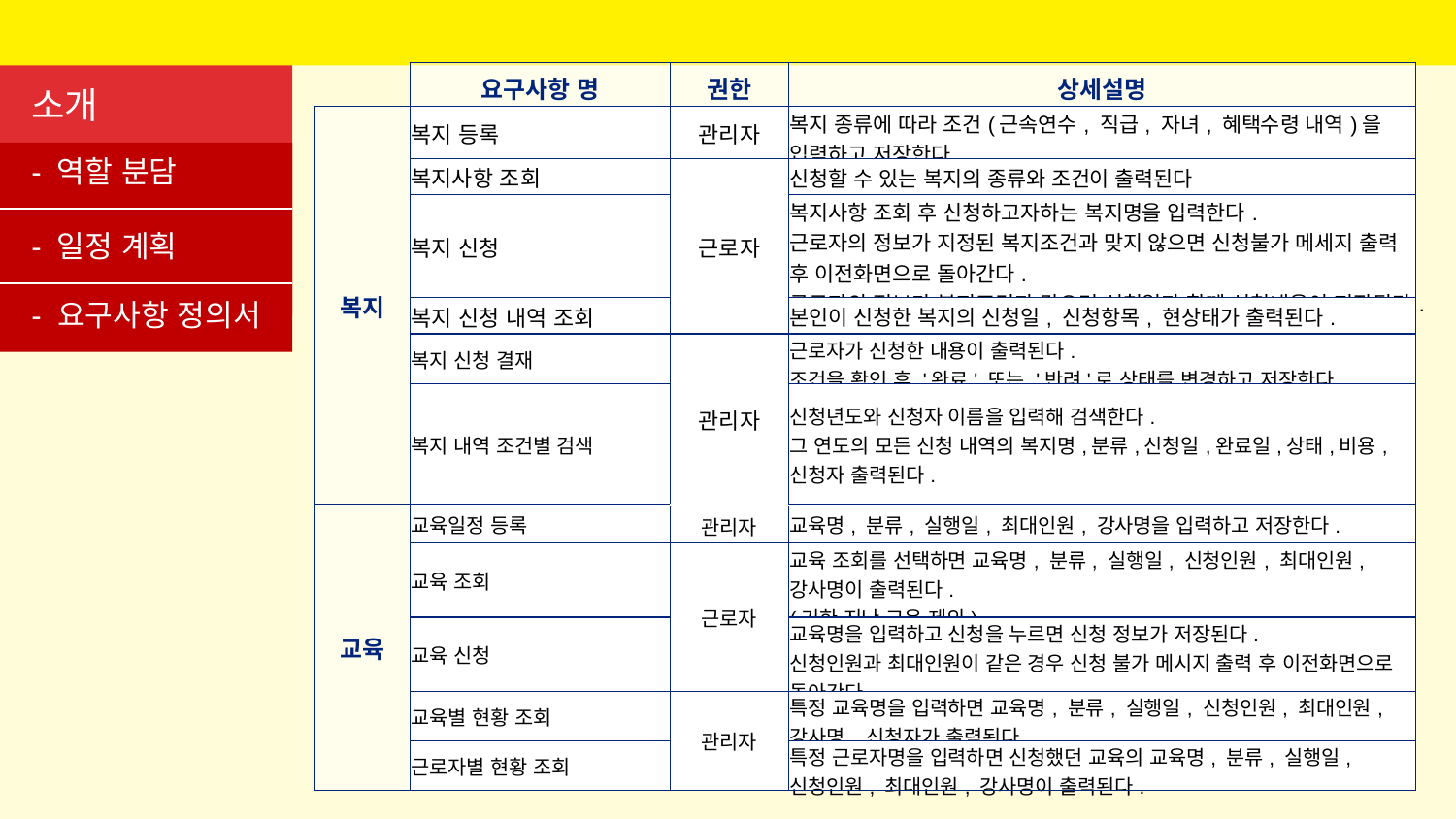

소개

- 역할 분담
- 일정 계획
- 요구사항 정의서
|  | 요구사항 명 | 권한 | 상세설명 |
| --- | --- | --- | --- |
| 복지 | 복지 등록 | 관리자 | 복지 종류에 따라 조건(근속연수, 직급, 자녀, 혜택수령 내역)을 입력하고 저장한다. |
|  | 복지사항 조회 | 근로자 | 신청할 수 있는 복지의 종류와 조건이 출력된다 |
|  | 복지 신청 |  | 복지사항 조회 후 신청하고자하는 복지명을 입력한다. 근로자의 정보가 지정된 복지조건과 맞지 않으면 신청불가 메세지 출력 후 이전화면으로 돌아간다. 근로자의 정보가 복지조건과 맞으면 신청일과 함께 신청내용이 저장된다. |
|  | 복지 신청 내역 조회 |  | 본인이 신청한 복지의 신청일, 신청항목, 현상태가 출력된다. |
|  | 복지 신청 결재 | 관리자 | 근로자가 신청한 내용이 출력된다. 조건을 확인 후 '완료' 또는 '반려'로 상태를 변경하고 저장한다. |
|  | 복지 내역 조건별 검색 |  | 신청년도와 신청자 이름을 입력해 검색한다. 그 연도의 모든 신청 내역의 복지명,분류,신청일,완료일,상태,비용,신청자 출력된다. |
| 교육 | 교육일정 등록 | 관리자 | 교육명, 분류, 실행일, 최대인원, 강사명을 입력하고 저장한다. |
|  | 교육 조회 | 근로자 | 교육 조회를 선택하면 교육명, 분류, 실행일, 신청인원, 최대인원, 강사명이 출력된다. (기한 지난 교육 제외) |
|  | 교육 신청 |  | 교육명을 입력하고 신청을 누르면 신청 정보가 저장된다. 신청인원과 최대인원이 같은 경우 신청 불가 메시지 출력 후 이전화면으로 돌아간다. |
|  | 교육별 현황 조회 | 관리자 | 특정 교육명을 입력하면 교육명, 분류, 실행일, 신청인원, 최대인원, 강사명, 신청자가 출력된다. |
|  | 근로자별 현황 조회 |  | 특정 근로자명을 입력하면 신청했던 교육의 교육명, 분류, 실행일, 신청인원, 최대인원, 강사명이 출력된다. |